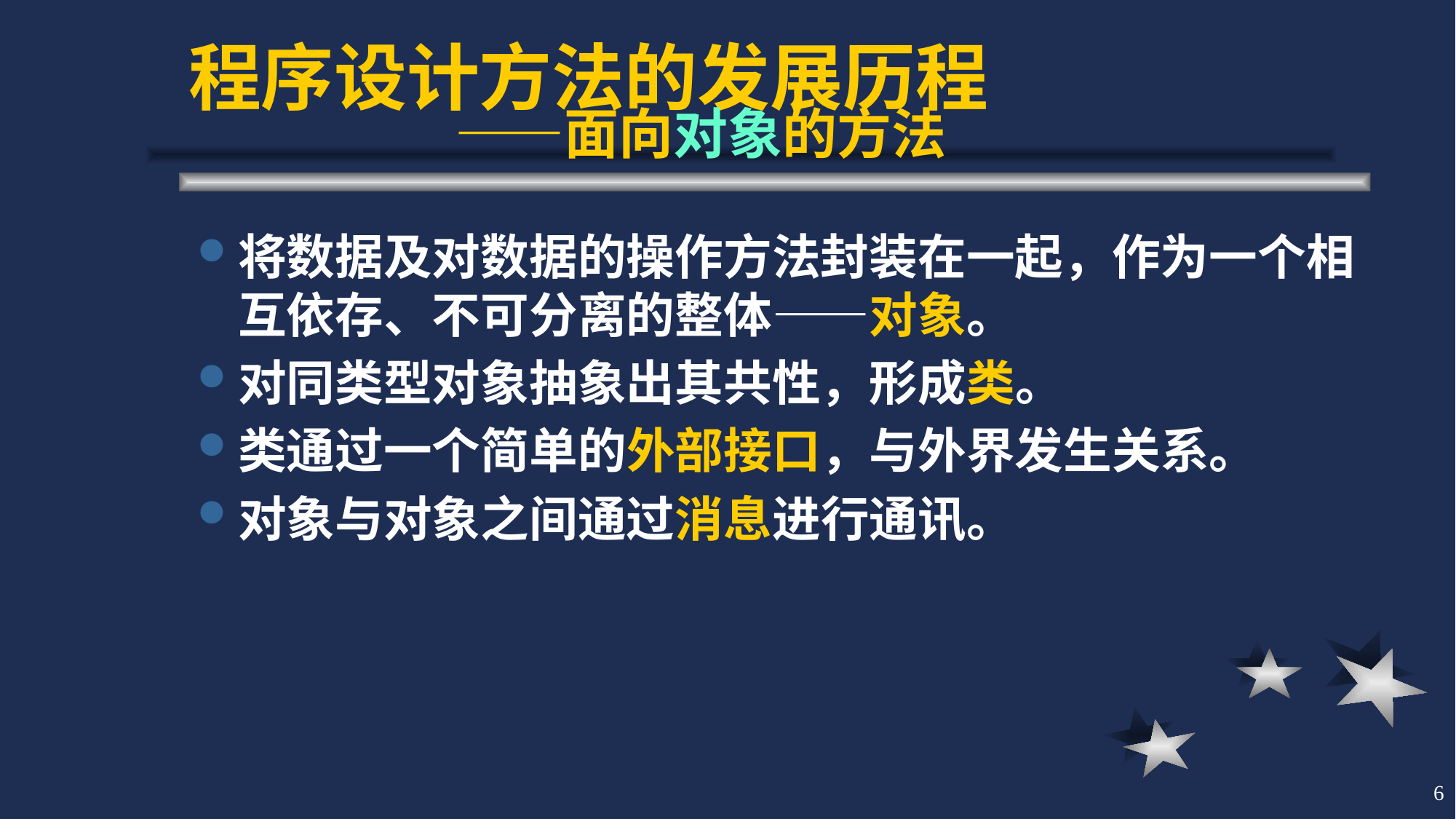

# 程序设计方法的发展历程 ——面向对象的方法
将数据及对数据的操作方法封装在一起，作为一个相互依存、不可分离的整体——对象。
对同类型对象抽象出其共性，形成类。
类通过一个简单的外部接口，与外界发生关系。
对象与对象之间通过消息进行通讯。
6